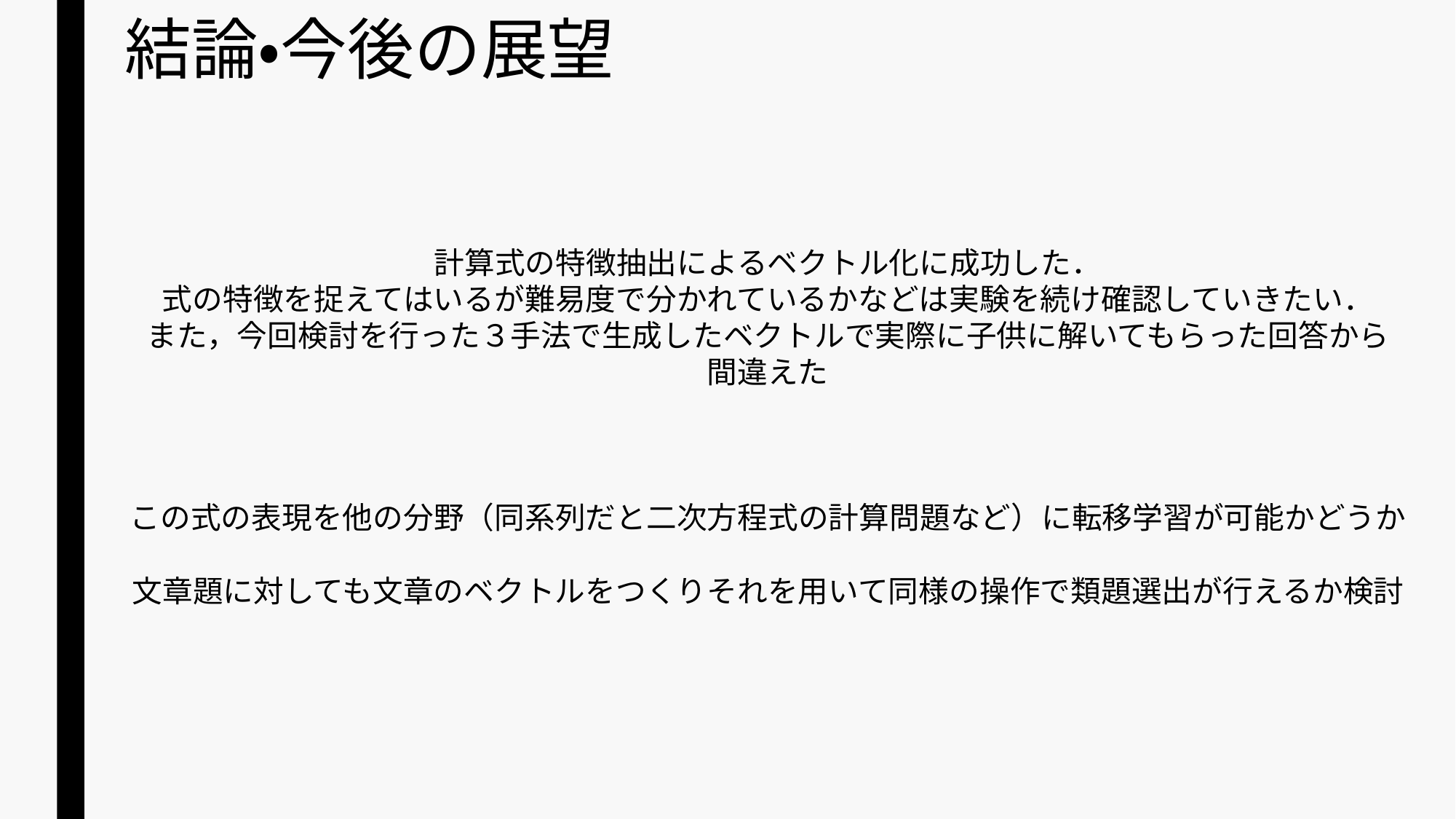

# 結論・今後の展望
計算式の特徴抽出によるベクトル化に成功した．
式の特徴を捉えてはいるが難易度で分かれているかなどは実験を続け確認していきたい．
また，今回検討を行った３手法で生成したベクトルで実際に子供に解いてもらった回答から
間違えた

この式の表現を他の分野（同系列だと二次方程式の計算問題など）に転移学習が可能かどうか

文章題に対しても文章のベクトルをつくりそれを用いて同様の操作で類題選出が行えるか検討